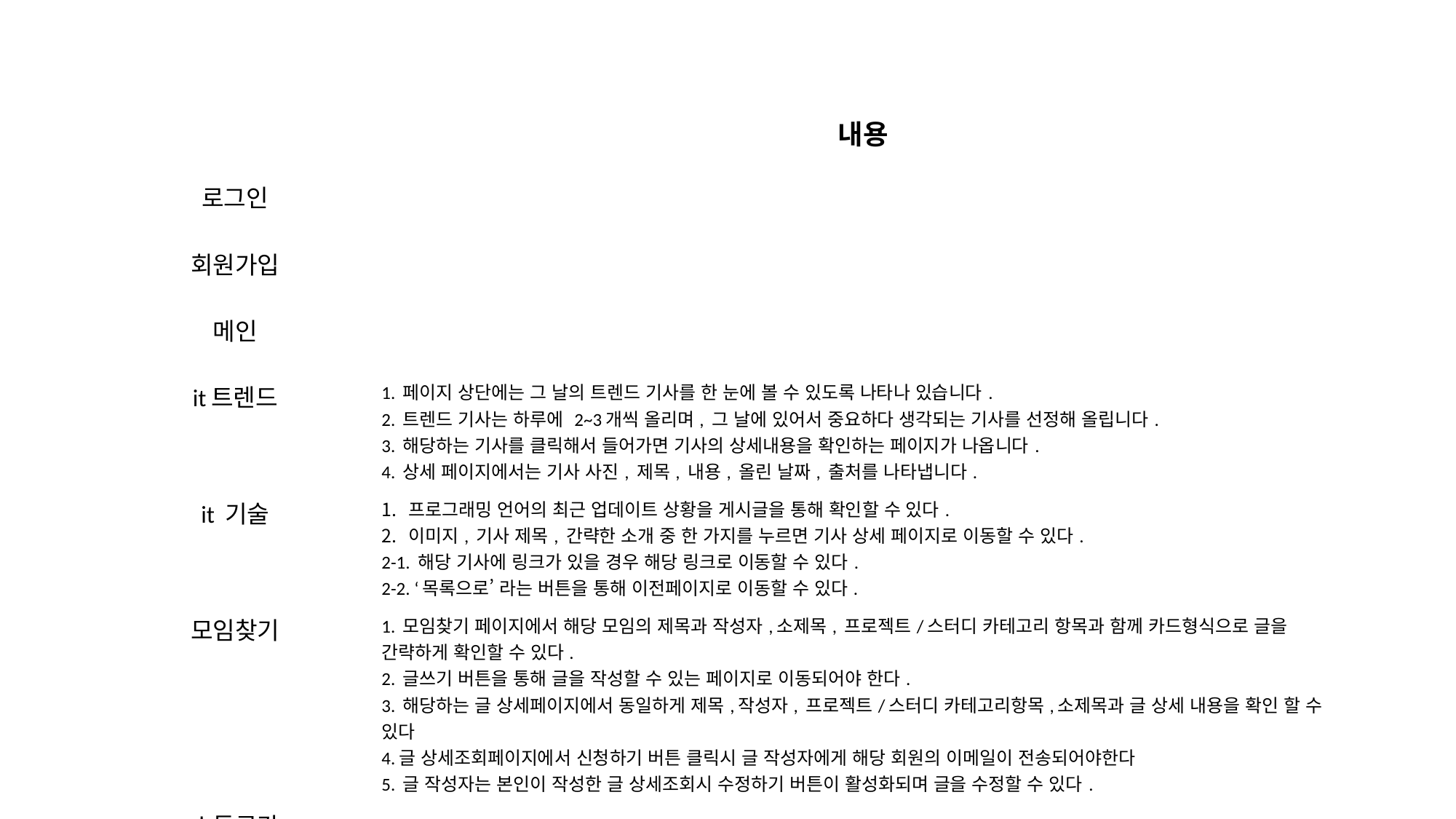

|  | 내용 |
| --- | --- |
| 로그인 |  |
| 회원가입 |  |
| 메인 |  |
| it트렌드 | 1. 페이지 상단에는 그 날의 트렌드 기사를 한 눈에 볼 수 있도록 나타나 있습니다. 2. 트렌드 기사는 하루에 2~3개씩 올리며, 그 날에 있어서 중요하다 생각되는 기사를 선정해 올립니다. 3. 해당하는 기사를 클릭해서 들어가면 기사의 상세내용을 확인하는 페이지가 나옵니다. 4. 상세 페이지에서는 기사 사진, 제목, 내용, 올린 날짜, 출처를 나타냅니다. |
| it 기술 | 프로그래밍 언어의 최근 업데이트 상황을 게시글을 통해 확인할 수 있다. 이미지, 기사 제목, 간략한 소개 중 한 가지를 누르면 기사 상세 페이지로 이동할 수 있다. 2-1. 해당 기사에 링크가 있을 경우 해당 링크로 이동할 수 있다. 2-2. ‘목록으로’ 라는 버튼을 통해 이전페이지로 이동할 수 있다. |
| 모임찾기 | 1. 모임찾기 페이지에서 해당 모임의 제목과 작성자,소제목, 프로젝트/스터디 카테고리 항목과 함께 카드형식으로 글을 간략하게 확인할 수 있다. 2. 글쓰기 버튼을 통해 글을 작성할 수 있는 페이지로 이동되어야 한다. 3. 해당하는 글 상세페이지에서 동일하게 제목,작성자, 프로젝트/스터디 카테고리항목,소제목과 글 상세 내용을 확인 할 수 있다 4.글 상세조회페이지에서 신청하기 버튼 클릭시 글 작성자에게 해당 회원의 이메일이 전송되어야한다 5. 글 작성자는 본인이 작성한 글 상세조회시 수정하기 버튼이 활성화되며 글을 수정할 수 있다. |
| 소통공간 |  |